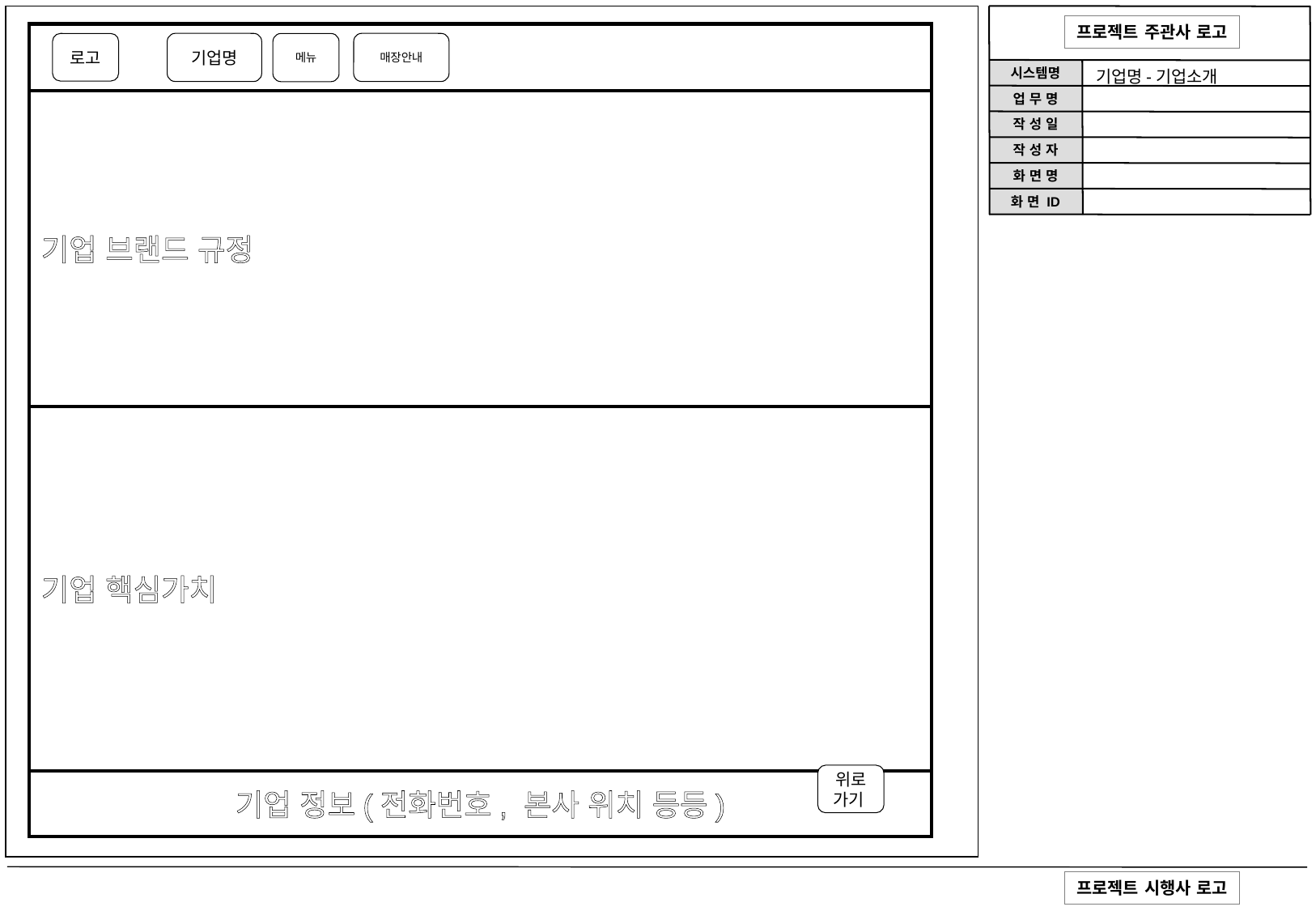

기업명
매장안내
로고
메뉴
기업명-기업소개
기업 브랜드 규정
기업 핵심가치
위로가기
기업 정보(전화번호, 본사 위치 등등)